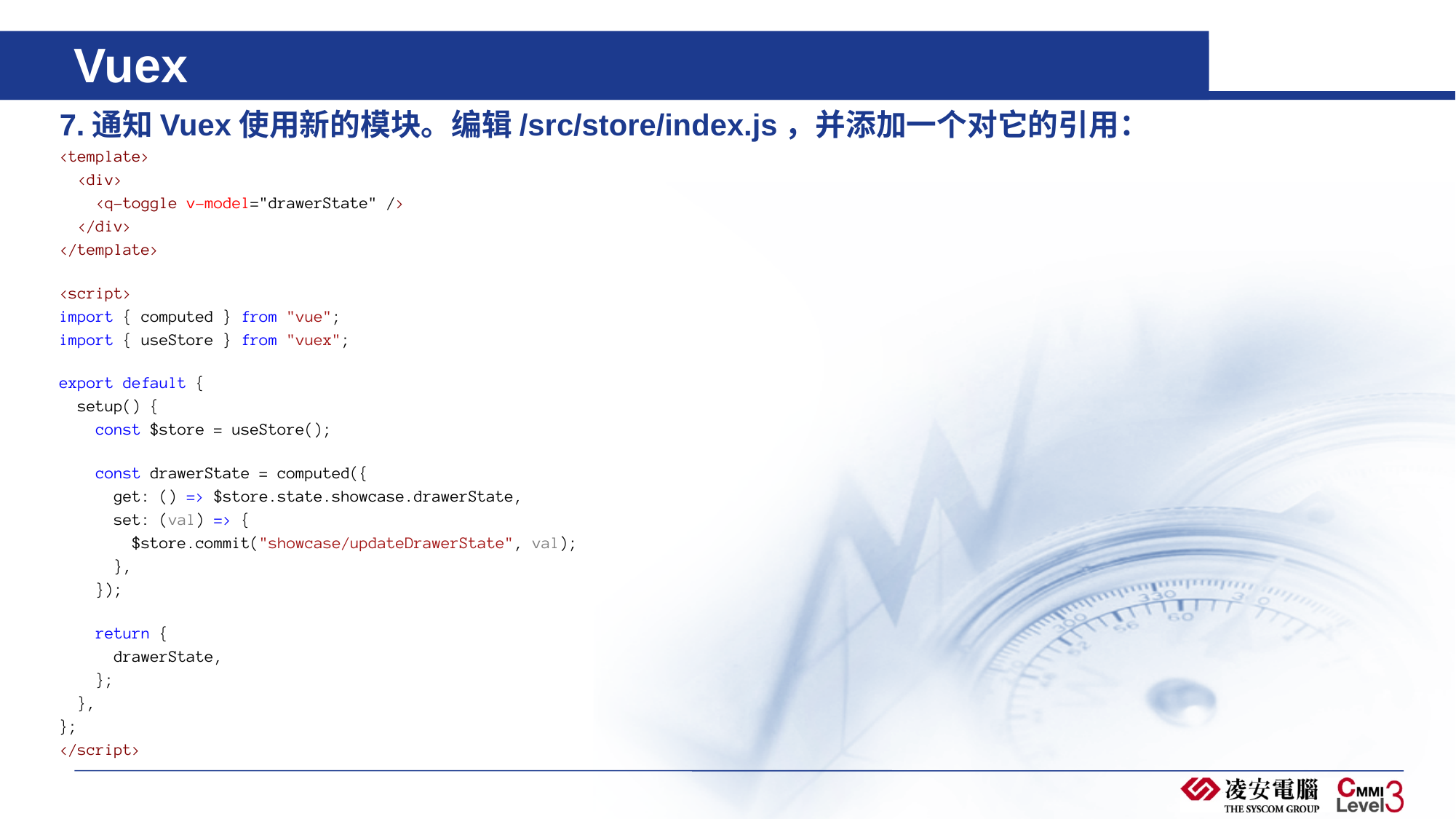

# Vuex
7.通知Vuex使用新的模块。编辑/src/store/index.js，并添加一个对它的引用：
<template>
  <div>
    <q-toggle v-model="drawerState" />
  </div>
</template>
<script>
import { computed } from "vue";
import { useStore } from "vuex";
export default {
  setup() {
    const $store = useStore();
    const drawerState = computed({
      get: () => $store.state.showcase.drawerState,
      set: (val) => {
        $store.commit("showcase/updateDrawerState", val);
      },
    });
    return {
      drawerState,
    };
  },
};
</script>